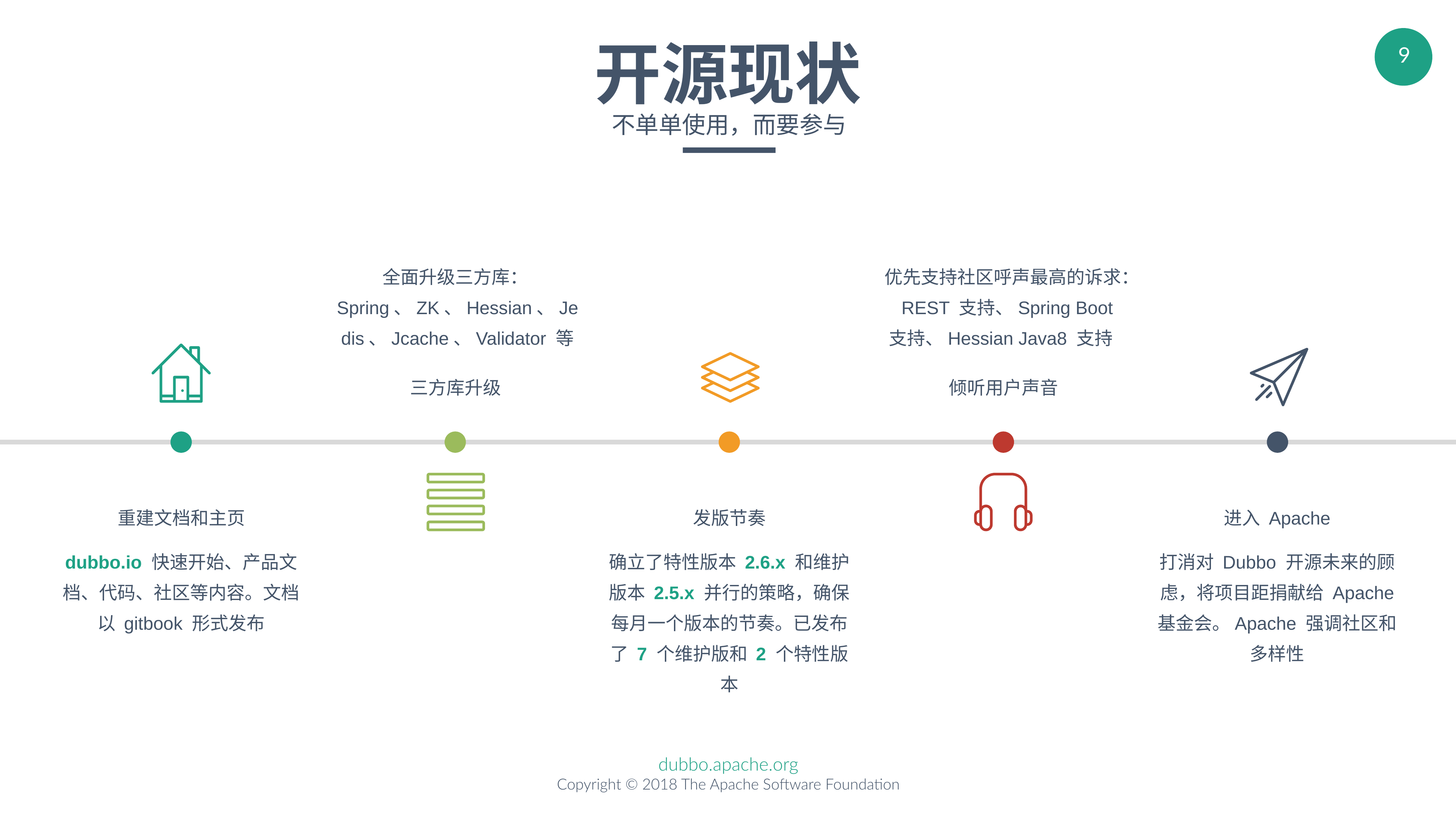

开源现状
不单单使用，而要参与

全面升级三方库：Spring、ZK、Hessian、Jedis、Jcache、Validator 等
优先支持社区呼声最高的诉求： REST 支持、Spring Boot 支持、Hessian Java8 支持

三方库升级
倾听用户声音

重建文档和主页
发版节奏
进入 Apache
dubbo.io 快速开始、产品文档、代码、社区等内容。文档以 gitbook 形式发布
确立了特性版本 2.6.x 和维护版本 2.5.x 并行的策略，确保每月一个版本的节奏。已发布了 7 个维护版和 2 个特性版本
打消对 Dubbo 开源未来的顾虑，将项目距捐献给 Apache 基金会。Apache 强调社区和多样性